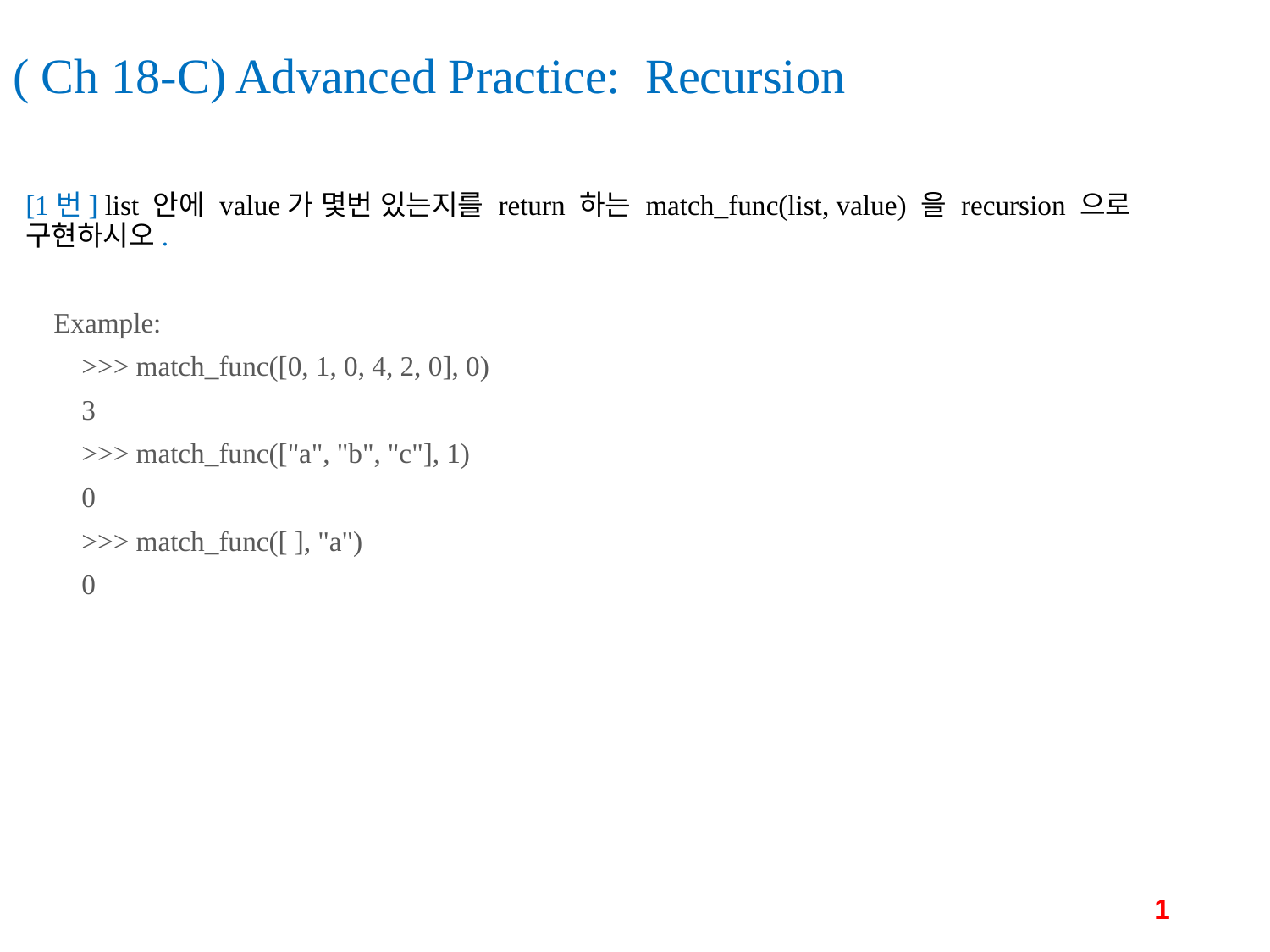

# ( Ch 18-C) Advanced Practice:  Recursion
[1번] list 안에 value가 몇번 있는지를 return 하는 match_func(list, value) 을 recursion 으로 구현하시오.

    Example:
        >>> match_func([0, 1, 0, 4, 2, 0], 0)
        3
        >>> match_func(["a", "b", "c"], 1)
        0
        >>> match_func([ ], "a")
        0
1